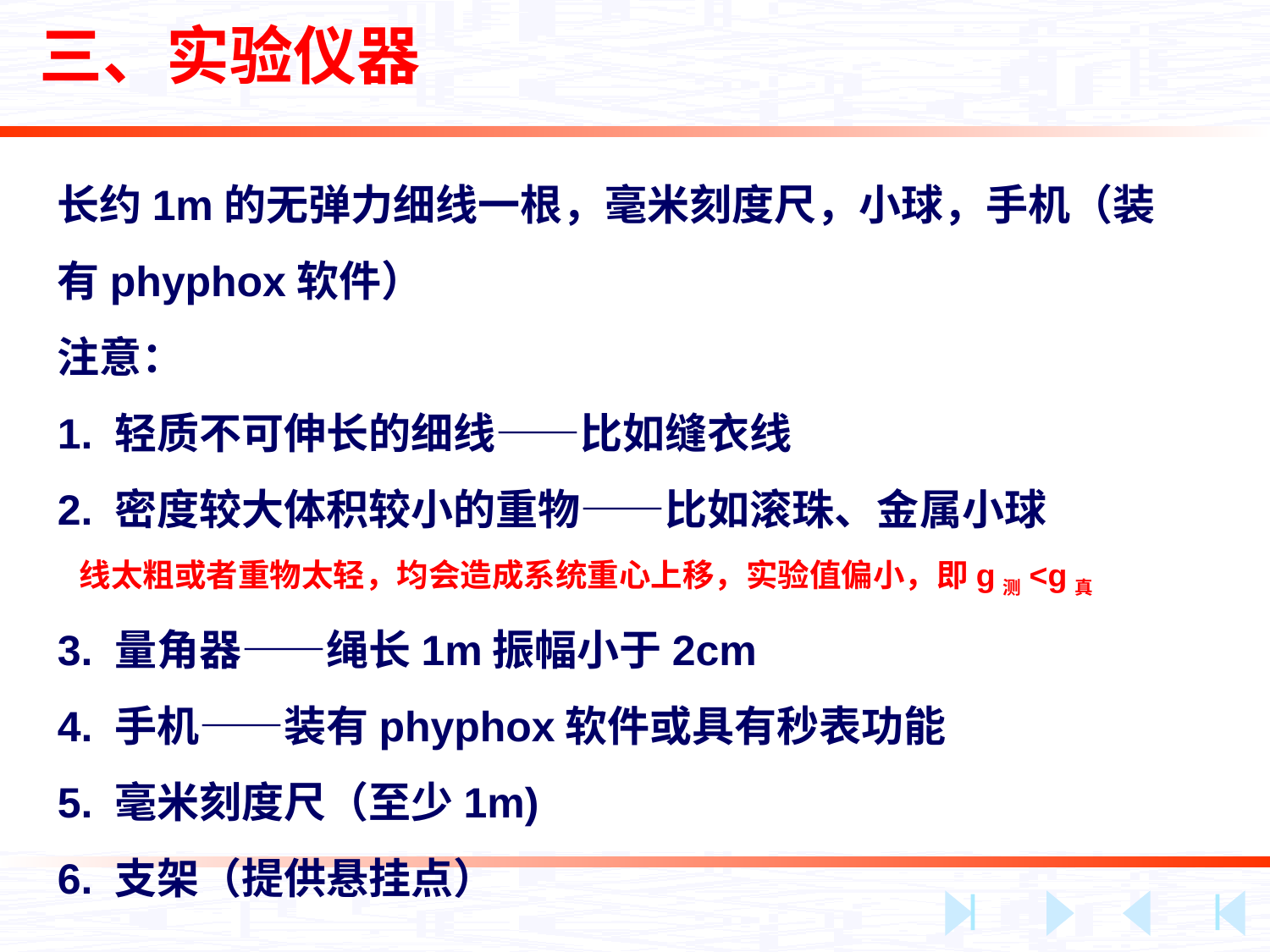

三、实验仪器
长约1m的无弹力细线一根，毫米刻度尺，小球，手机（装有phyphox软件）
注意：
1. 轻质不可伸长的细线——比如缝衣线
2. 密度较大体积较小的重物——比如滚珠、金属小球
  线太粗或者重物太轻，均会造成系统重心上移，实验值偏小，即g测<g真
3. 量角器——绳长1m振幅小于2cm
4. 手机——装有phyphox软件或具有秒表功能
5. 毫米刻度尺（至少1m)
6. 支架（提供悬挂点）